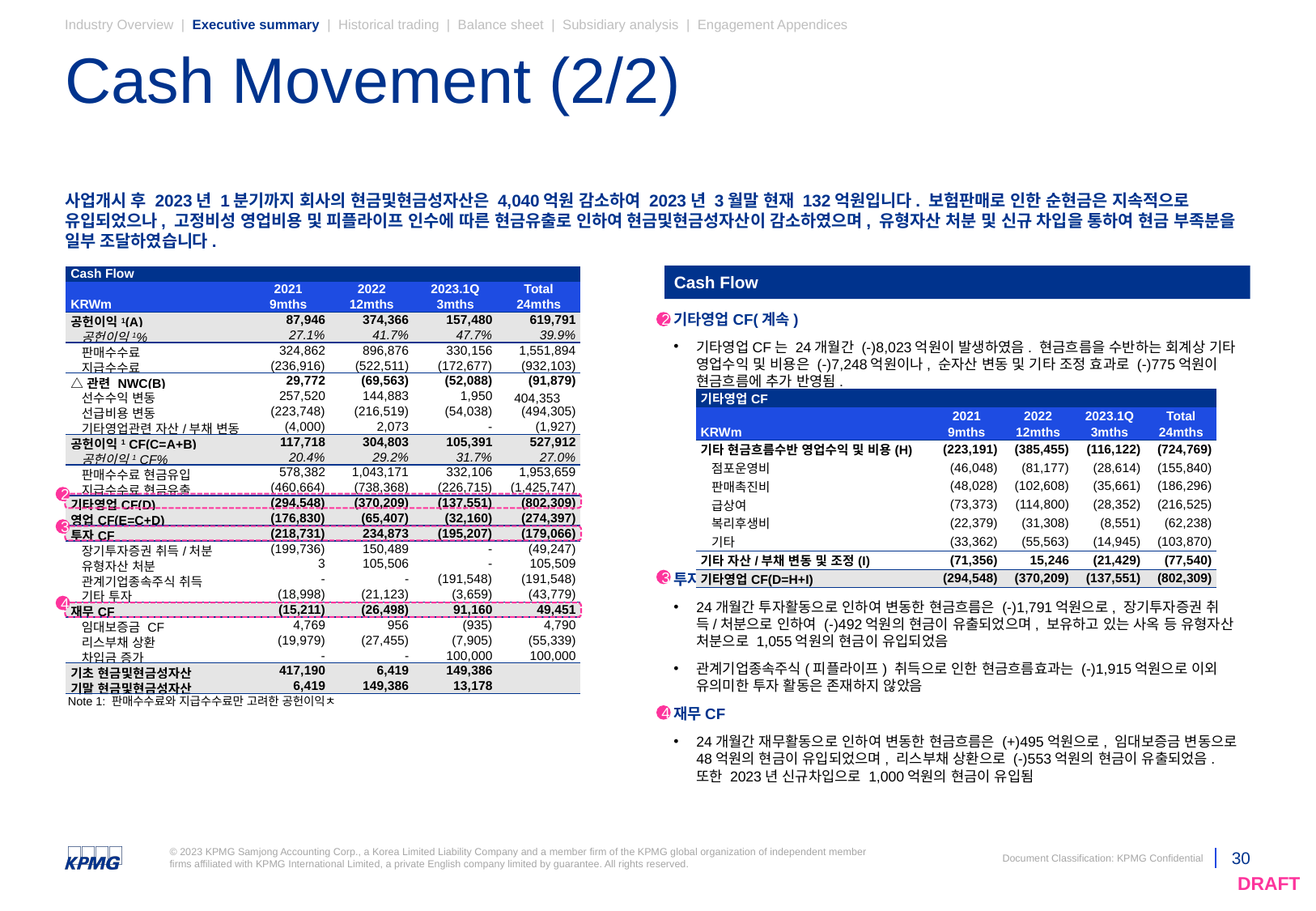

Industry Overview  |  Executive summary  |  Historical trading  |  Balance sheet  |  Subsidiary analysis  |  Engagement Appendices
# Cash Movement (2/2)
사업개시 후 2023년 1분기까지 회사의 현금및현금성자산은 4,040억원 감소하여 2023년 3월말 현재 132억원입니다. 보험판매로 인한 순현금은 지속적으로 유입되었으나, 고정비성 영업비용 및 피플라이프 인수에 따른 현금유출로 인하여 현금및현금성자산이 감소하였으며, 유형자산 처분 및 신규 차입을 통하여 현금 부족분을 일부 조달하였습니다.
Cash Flow
| Cash Flow |  |  |  |  |
| --- | --- | --- | --- | --- |
|  | 2021 | 2022 | 2023.1Q | Total |
| KRWm | 9mths | 12mths | 3mths | 24mths |
| 공헌이익1(A) | 87,946 | 374,366 | 157,480 | 619,791 |
| 공헌이익1% | 27.1% | 41.7% | 47.7% | 39.9% |
| 판매수수료 | 324,862 | 896,876 | 330,156 | 1,551,894 |
| 지급수수료 | (236,916) | (522,511) | (172,677) | (932,103) |
| △관련 NWC(B) | 29,772 | (69,563) | (52,088) | (91,879) |
| 선수수익 변동 | 257,520 | 144,883 | 1,950 | 404,353 |
| 선급비용 변동 | (223,748) | (216,519) | (54,038) | (494,305) |
| 기타영업관련 자산/부채 변동 | (4,000) | 2,073 | - | (1,927) |
| 공헌이익1 CF(C=A+B) | 117,718 | 304,803 | 105,391 | 527,912 |
| 공헌이익1 CF% | 20.4% | 29.2% | 31.7% | 27.0% |
| 판매수수료 현금유입 | 578,382 | 1,043,171 | 332,106 | 1,953,659 |
| 지급수수료 현금유출 | (460,664) | (738,368) | (226,715) | (1,425,747) |
| 기타영업CF(D) | (294,548) | (370,209) | (137,551) | (802,309) |
| 영업CF(E=C+D) | (176,830) | (65,407) | (32,160) | (274,397) |
| 투자CF | (218,731) | 234,873 | (195,207) | (179,066) |
| 장기투자증권 취득/처분 | (199,736) | 150,489 | - | (49,247) |
| 유형자산 처분 | 3 | 105,506 | - | 105,509 |
| 관계기업종속주식 취득 | - | - | (191,548) | (191,548) |
| 기타 투자 | (18,998) | (21,123) | (3,659) | (43,779) |
| 재무CF | (15,211) | (26,498) | 91,160 | 49,451 |
| 임대보증금 CF | 4,769 | 956 | (935) | 4,790 |
| 리스부채 상환 | (19,979) | (27,455) | (7,905) | (55,339) |
| 차입금 증가 | - | - | 100,000 | 100,000 |
| 기초 현금및현금성자산 | 417,190 | 6,419 | 149,386 |  |
| 기말 현금및현금성자산 | 6,419 | 149,386 | 13,178 |  |

기타영업CF(계속)
기타영업CF는 24개월간 (-)8,023억원이 발생하였음. 현금흐름을 수반하는 회계상 기타 영업수익 및 비용은 (-)7,248억원이나, 순자산 변동 및 기타 조정 효과로 (-)775억원이 현금흐름에 추가 반영됨.

투자CF
24개월간 투자활동으로 인하여 변동한 현금흐름은 (-)1,791억원으로, 장기투자증권 취득/처분으로 인하여 (-)492억원의 현금이 유출되었으며, 보유하고 있는 사옥 등 유형자산 처분으로 1,055억원의 현금이 유입되었음
관계기업종속주식(피플라이프) 취득으로 인한 현금흐름효과는 (-)1,915억원으로 이외 유의미한 투자 활동은 존재하지 않았음
재무CF
24개월간 재무활동으로 인하여 변동한 현금흐름은 (+)495억원으로, 임대보증금 변동으로 48억원의 현금이 유입되었으며, 리스부채 상환으로 (-)553억원의 현금이 유출되었음. 또한 2023년 신규차입으로 1,000억원의 현금이 유입됨
2
| 기타영업CF |  |  |  |  |
| --- | --- | --- | --- | --- |
|  | 2021 | 2022 | 2023.1Q | Total |
| KRWm | 9mths | 12mths | 3mths | 24mths |
| 기타 현금흐름수반 영업수익 및 비용(H) | (223,191) | (385,455) | (116,122) | (724,769) |
| 점포운영비 | (46,048) | (81,177) | (28,614) | (155,840) |
| 판매촉진비 | (48,028) | (102,608) | (35,661) | (186,296) |
| 급상여 | (73,373) | (114,800) | (28,352) | (216,525) |
| 복리후생비 | (22,379) | (31,308) | (8,551) | (62,238) |
| 기타 | (33,362) | (55,563) | (14,945) | (103,870) |
| 기타 자산/부채 변동 및 조정(I) | (71,356) | 15,246 | (21,429) | (77,540) |
| 기타영업CF(D=H+I) | (294,548) | (370,209) | (137,551) | (802,309) |
2

3

3
4

Note 1: 판매수수료와 지급수수료만 고려한 공헌이익ㅊ
4